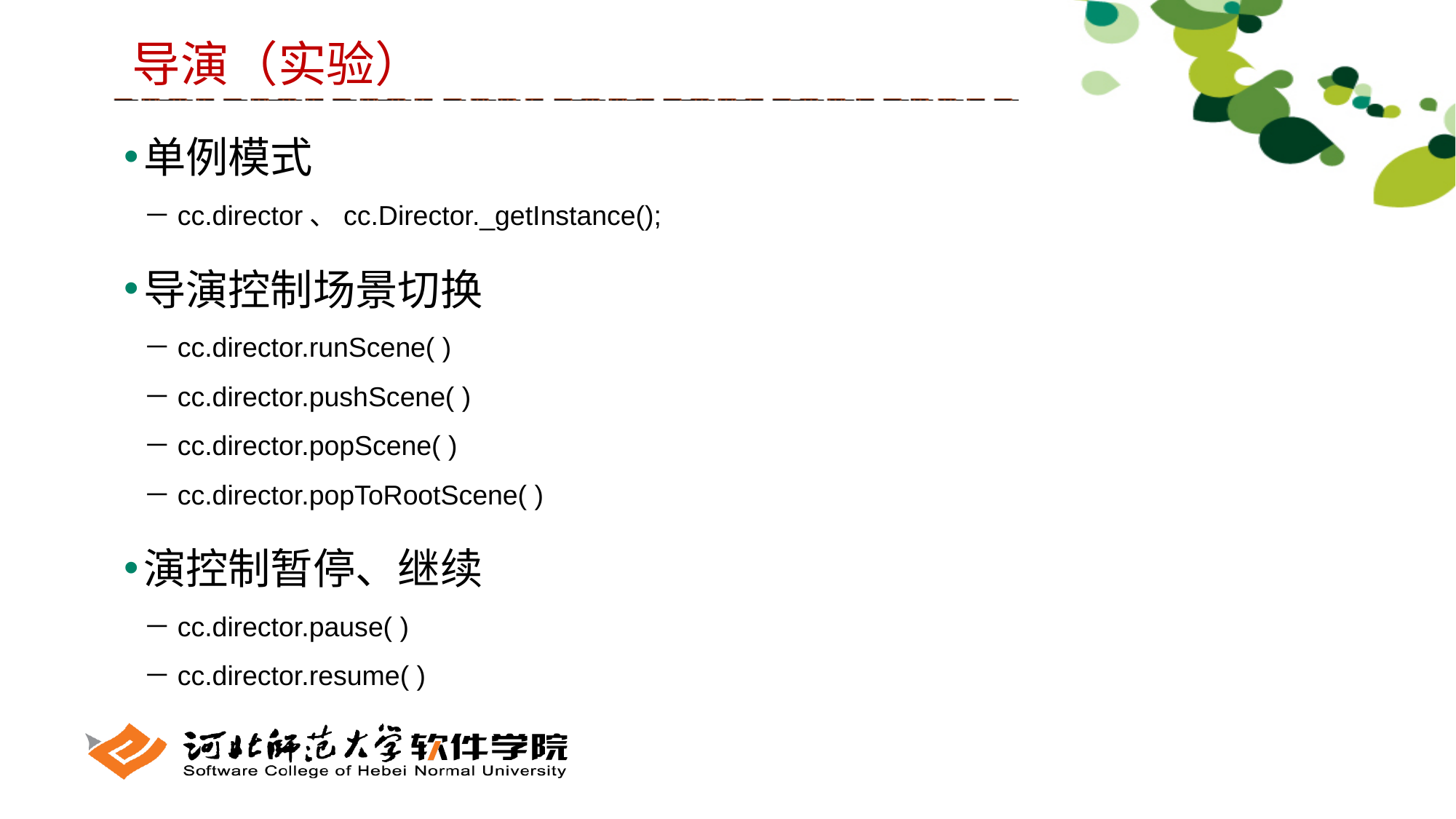

导演（实验）
单例模式
－cc.director、cc.Director._getInstance();
导演控制场景切换
－cc.director.runScene( )
－cc.director.pushScene( )
－cc.director.popScene( )
－cc.director.popToRootScene( )
演控制暂停、继续
－cc.director.pause( )
－cc.director.resume( )